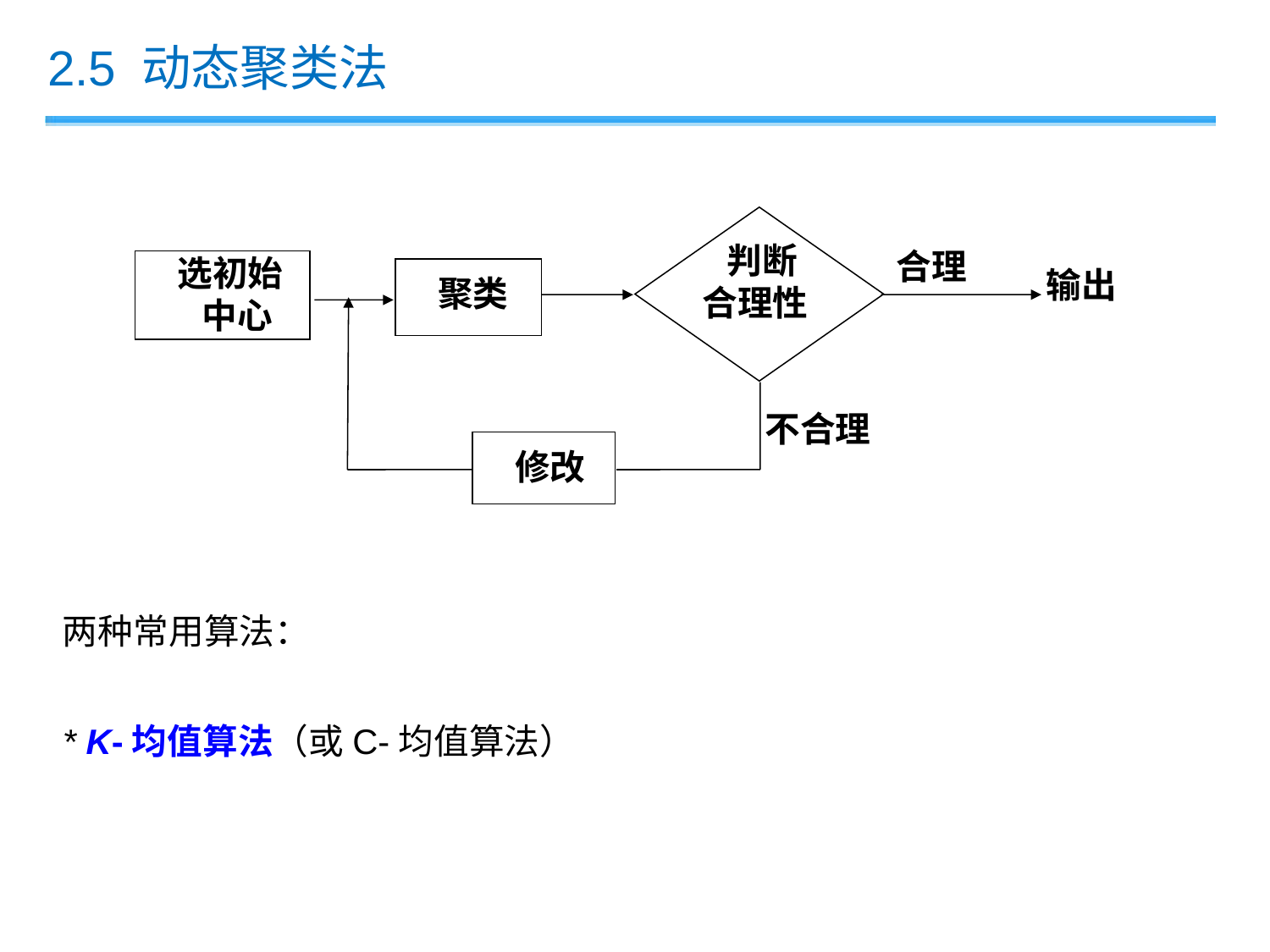

2.5 动态聚类法

合理
  判断
合理性
选初始
  中心
输出
聚类

不合理
修改

两种常用算法：

* K-均值算法（或C-均值算法）